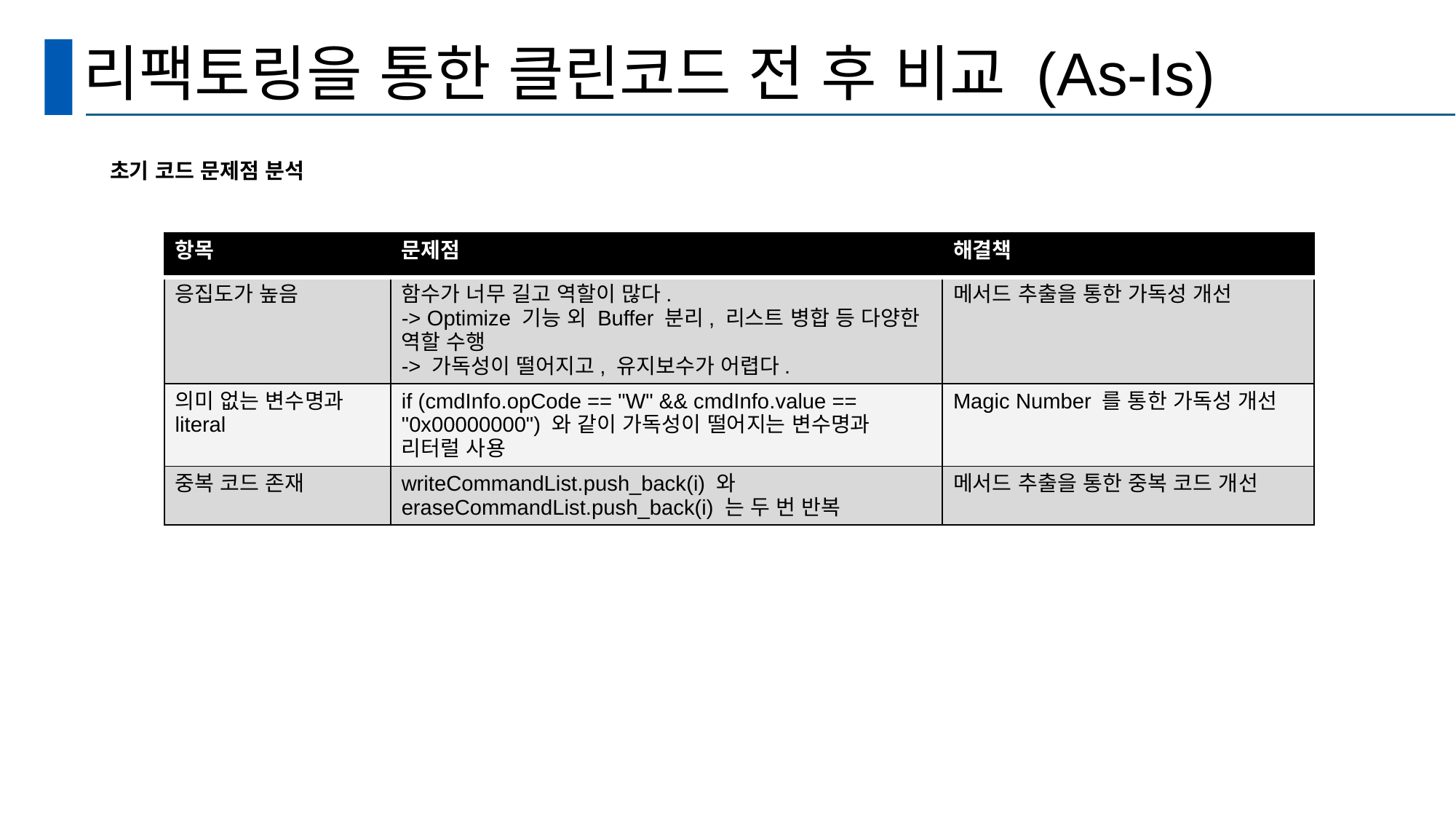

# 리팩토링을 통한 클린코드 전 후 비교 (As-Is)
초기 코드 문제점 분석
| 항목 | 문제점 | 해결책 |
| --- | --- | --- |
| 응집도가 높음 | 함수가 너무 길고 역할이 많다. -> Optimize 기능 외 Buffer 분리, 리스트 병합 등 다양한 역할 수행 -> 가독성이 떨어지고, 유지보수가 어렵다. | 메서드 추출을 통한 가독성 개선 |
| 의미 없는 변수명과 literal | if (cmdInfo.opCode == "W" && cmdInfo.value == "0x00000000") 와 같이 가독성이 떨어지는 변수명과 리터럴 사용 | Magic Number 를 통한 가독성 개선 |
| 중복 코드 존재 | writeCommandList.push\_back(i) 와 eraseCommandList.push\_back(i) 는 두 번 반복 | 메서드 추출을 통한 중복 코드 개선 |